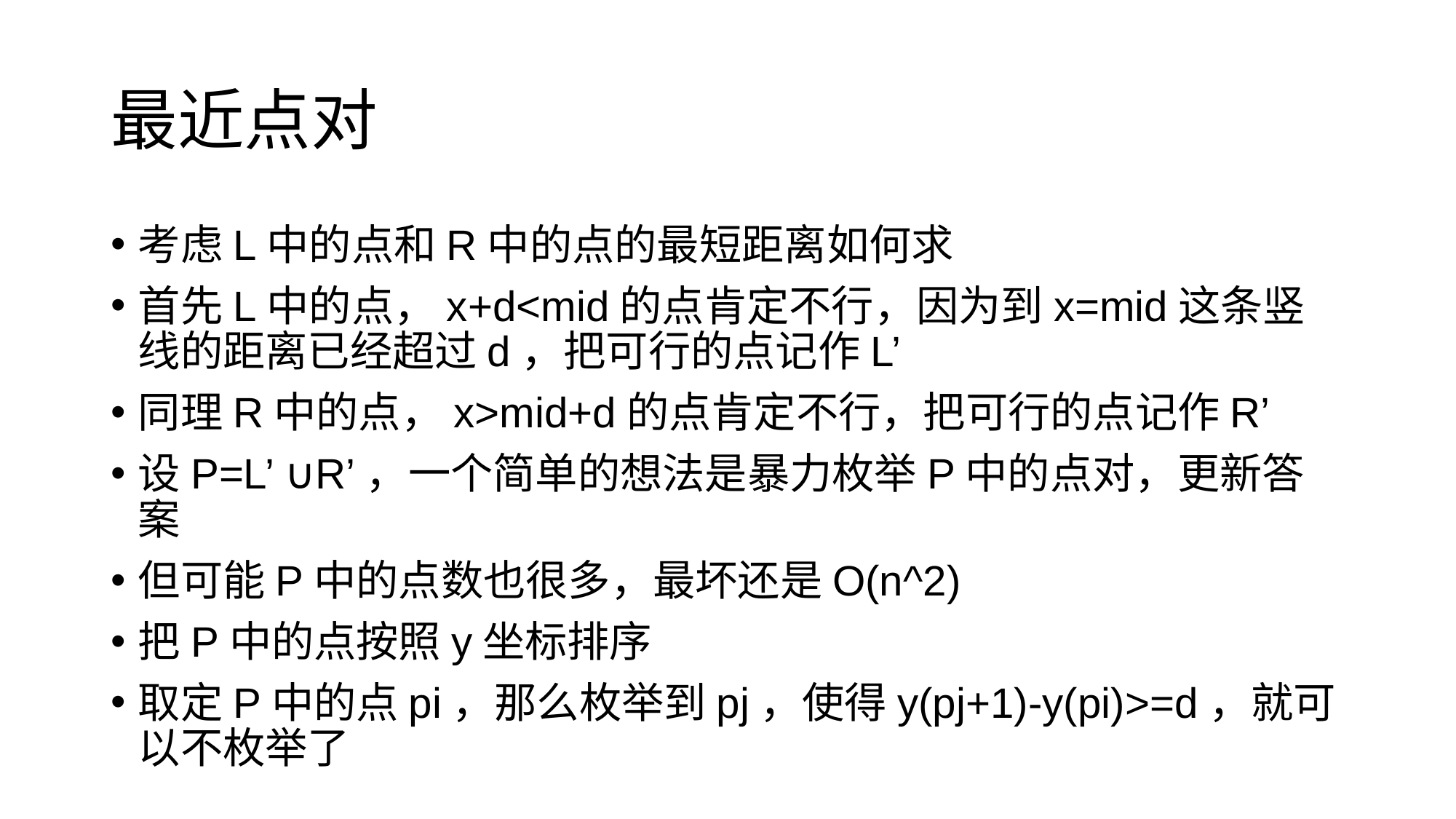

# 最近点对
考虑L中的点和R中的点的最短距离如何求
首先L中的点，x+d<mid的点肯定不行，因为到x=mid这条竖线的距离已经超过d，把可行的点记作L’
同理R中的点，x>mid+d的点肯定不行，把可行的点记作R’
设P=L’ ∪R’，一个简单的想法是暴力枚举P中的点对，更新答案
但可能P中的点数也很多，最坏还是O(n^2)
把P中的点按照y坐标排序
取定P中的点pi，那么枚举到pj，使得y(pj+1)-y(pi)>=d，就可以不枚举了